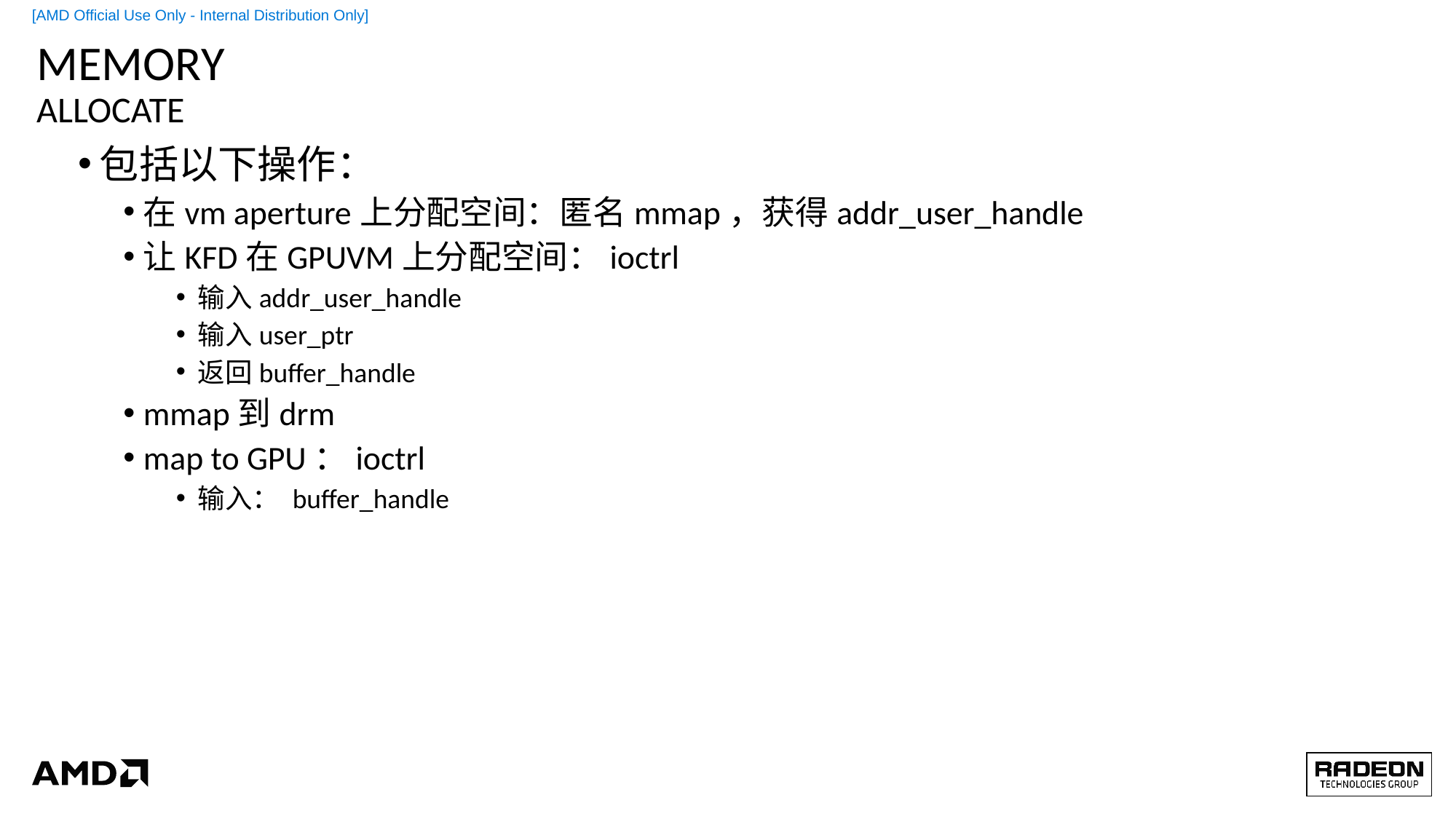

# memory
allocate
包括以下操作：
在vm aperture上分配空间：匿名mmap，获得addr_user_handle
让KFD在GPUVM上分配空间：ioctrl
输入addr_user_handle
输入user_ptr
返回buffer_handle
mmap到drm
map to GPU：ioctrl
输入： buffer_handle
GPU
物理地址
CPU
虚拟地址
CPU
物理地址
GPU
虚拟地址
MMU
GPUVM

Vm_obj
Drm fd

fmm_allocate_device()
__fmm_allocate_device()
aperture_allocate_area()
mmap_aperture_allocate_aligned()
aperture allocate area
fmm_allocate_memory_object()
Ioctl(AMDKFD_IOC_ALLOC_MEMORY_OF_GPU)
map offset to drm
create vm object